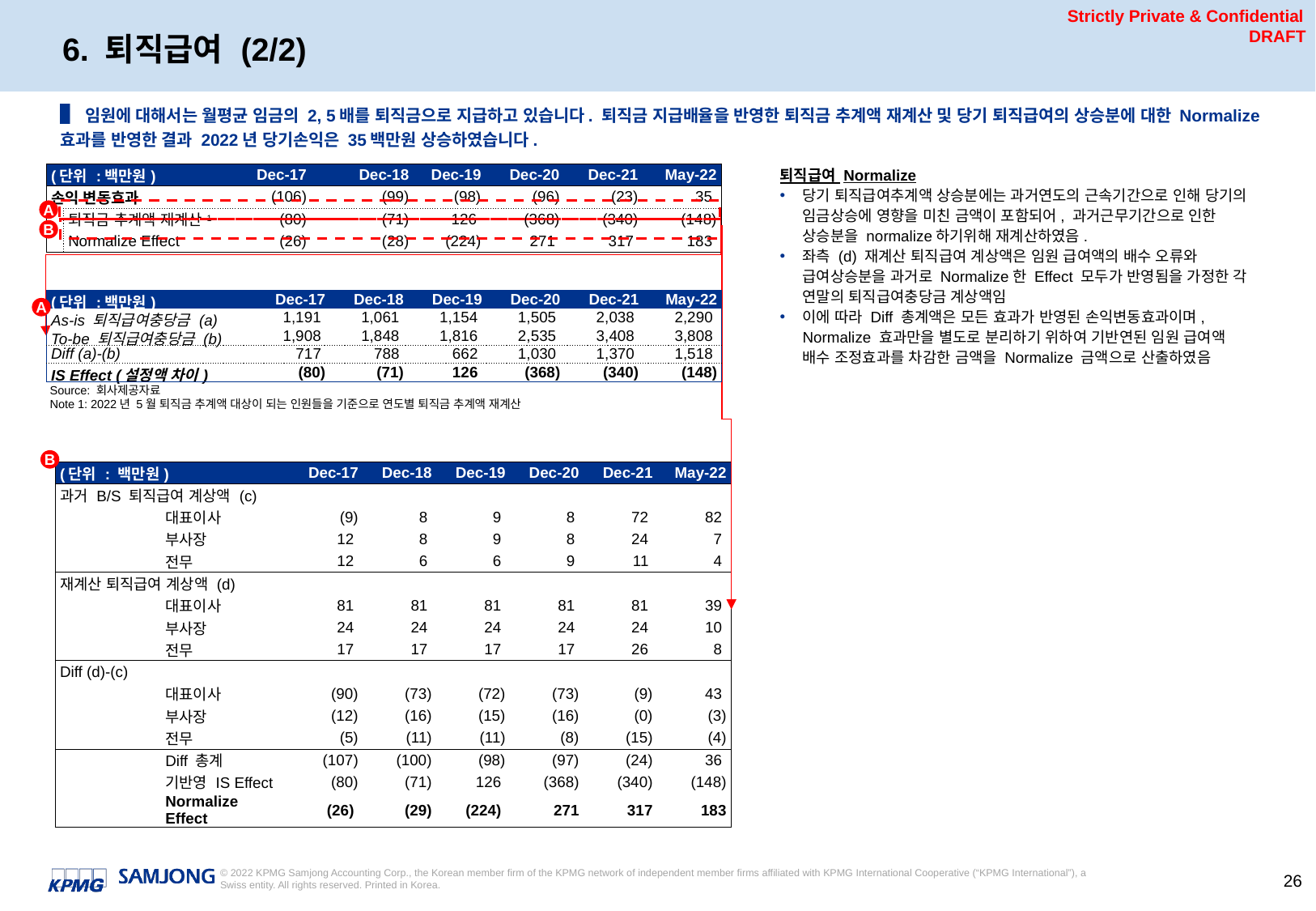

# 6. 퇴직급여 (2/2)
▌임원에 대해서는 월평균 임금의 2, 5배를 퇴직금으로 지급하고 있습니다. 퇴직금 지급배율을 반영한 퇴직금 추계액 재계산 및 당기 퇴직급여의 상승분에 대한 Normalize효과를 반영한 결과 2022년 당기손익은 35백만원 상승하였습니다.
| (단위 :백만원) |  | Dec-17 | Dec-18 | Dec-19 | Dec-20 | Dec-21 | May-22 |
| --- | --- | --- | --- | --- | --- | --- | --- |
| 손익 변동효과 |  | (106) | (99) | (98) | (96) | (23) | 35 |
|  | 퇴직금 추계액 재계산1 | (80) | (71) | 126 | (368) | (340) | (148) |
|  | Normalize Effect | (26) | (28) | (224) | 271 | 317 | 183 |
퇴직급여 Normalize
당기 퇴직급여추계액 상승분에는 과거연도의 근속기간으로 인해 당기의 임금상승에 영향을 미친 금액이 포함되어, 과거근무기간으로 인한 상승분을 normalize하기위해 재계산하였음.
좌측 (d) 재계산 퇴직급여 계상액은 임원 급여액의 배수 오류와 급여상승분을 과거로 Normalize한 Effect 모두가 반영됨을 가정한 각 연말의 퇴직급여충당금 계상액임
이에 따라 Diff 총계액은 모든 효과가 반영된 손익변동효과이며, Normalize 효과만을 별도로 분리하기 위하여 기반연된 임원 급여액 배수 조정효과를 차감한 금액을 Normalize 금액으로 산출하였음

A

B
| (단위 :백만원) | Dec-17 | Dec-18 | Dec-19 | Dec-20 | Dec-21 | May-22 |
| --- | --- | --- | --- | --- | --- | --- |
| As-is 퇴직급여충당금 (a) | 1,191 | 1,061 | 1,154 | 1,505 | 2,038 | 2,290 |
| To-be 퇴직급여충당금 (b) | 1,908 | 1,848 | 1,816 | 2,535 | 3,408 | 3,808 |
| Diff (a)-(b) | 717 | 788 | 662 | 1,030 | 1,370 | 1,518 |
| IS Effect (설정액 차이) | (80) | (71) | 126 | (368) | (340) | (148) |
A
Source: 회사제공자료
Note 1: 2022년 5월 퇴직금 추계액 대상이 되는 인원들을 기준으로 연도별 퇴직금 추계액 재계산
B
| (단위 : 백만원) |  |  | Dec-17 | Dec-18 | Dec-19 | Dec-20 | Dec-21 | May-22 |
| --- | --- | --- | --- | --- | --- | --- | --- | --- |
| 과거 B/S 퇴직급여 계상액 (c) |  |  |  |  |  |  |  |  |
|  | 대표이사 | 대표이사 | (9) | 8 | 9 | 8 | 72 | 82 |
|  | 부사장 | 부사장 | 12 | 8 | 9 | 8 | 24 | 7 |
|  | 전무 | 전무 | 12 | 6 | 6 | 9 | 11 | 4 |
| 재계산 퇴직급여 계상액 (d) |  |  |  |  |  |  |  |  |
|  | 대표이사 | 대표이사 | 81 | 81 | 81 | 81 | 81 | 39 |
|  | 부사장 | 부사장 | 24 | 24 | 24 | 24 | 24 | 10 |
|  | 전무 | 전무 | 17 | 17 | 17 | 17 | 26 | 8 |
| Diff (d)-(c) |  |  |  |  |  |  |  |  |
|  | 대표이사 | 대표이사 | (90) | (73) | (72) | (73) | (9) | 43 |
|  | 부사장 | 부사장 | (12) | (16) | (15) | (16) | (0) | (3) |
|  | 전무 | 전무 | (5) | (11) | (11) | (8) | (15) | (4) |
|  | Diff 총계 | Diff 총계 | (107) | (100) | (98) | (97) | (24) | 36 |
|  | 기반영 IS Effect |  | (80) | (71) | 126 | (368) | (340) | (148) |
|  | Normalize Effect | Normalize Effect | (26) | (29) | (224) | 271 | 317 | 183 |